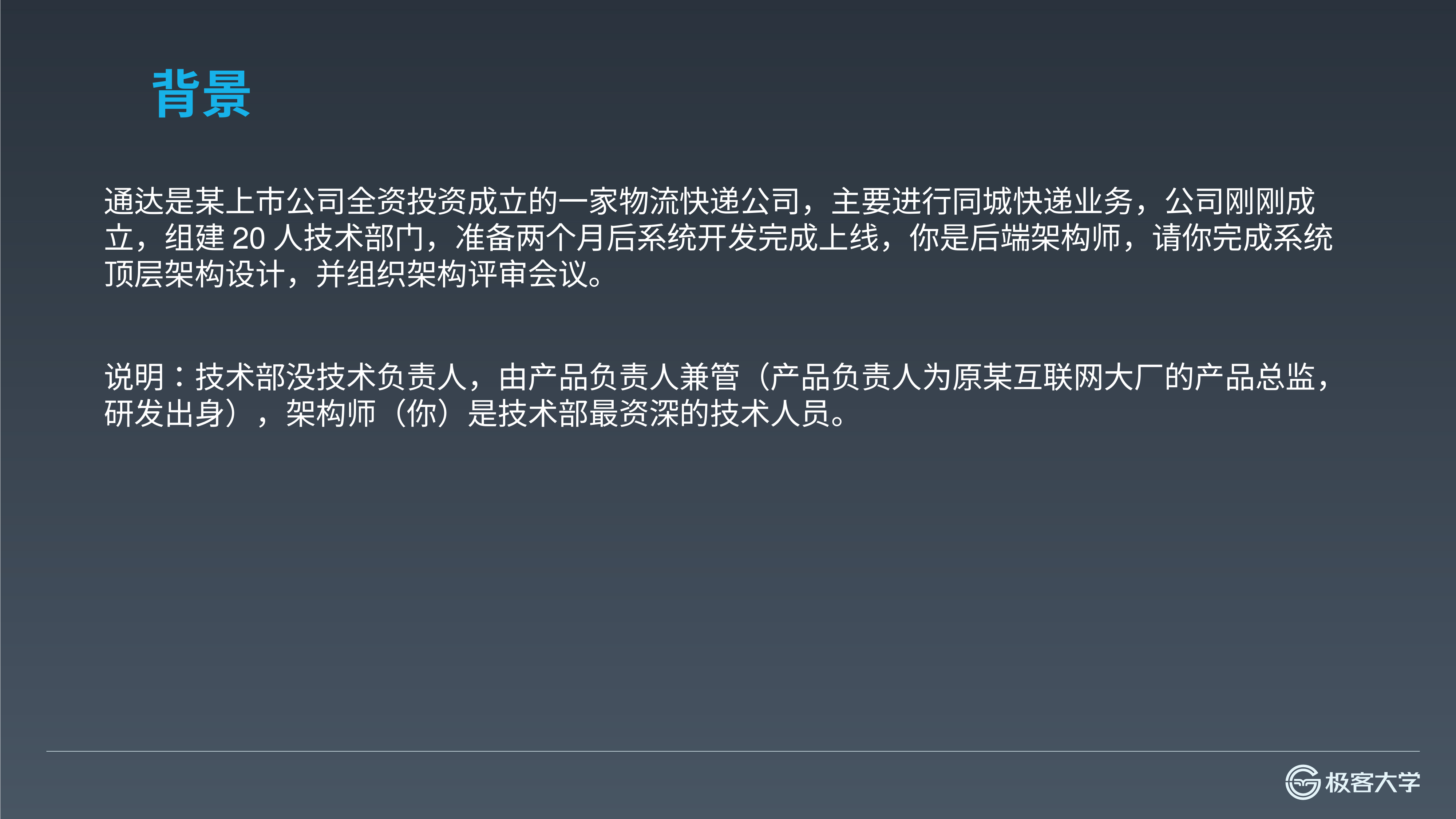

# 背景
通达是某上市公司全资投资成立的一家物流快递公司，主要进行同城快递业务，公司刚刚成立，组建20人技术部门，准备两个月后系统开发完成上线，你是后端架构师，请你完成系统顶层架构设计，并组织架构评审会议。

说明：技术部没技术负责人，由产品负责人兼管（产品负责人为原某互联网大厂的产品总监，研发出身），架构师（你）是技术部最资深的技术人员。